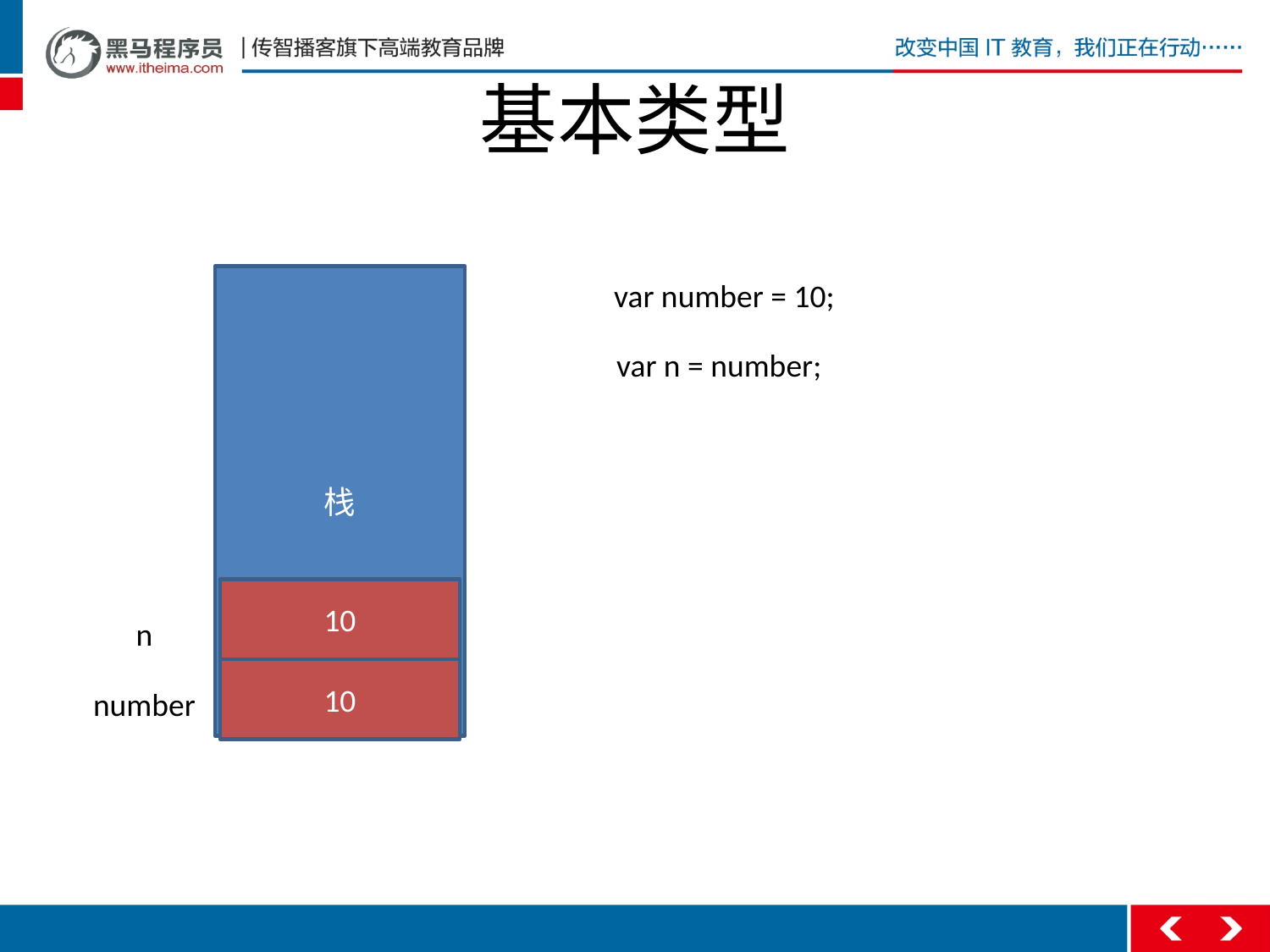

# 基本类型
栈
var number = 10;
var n = number;
10
n
10
number